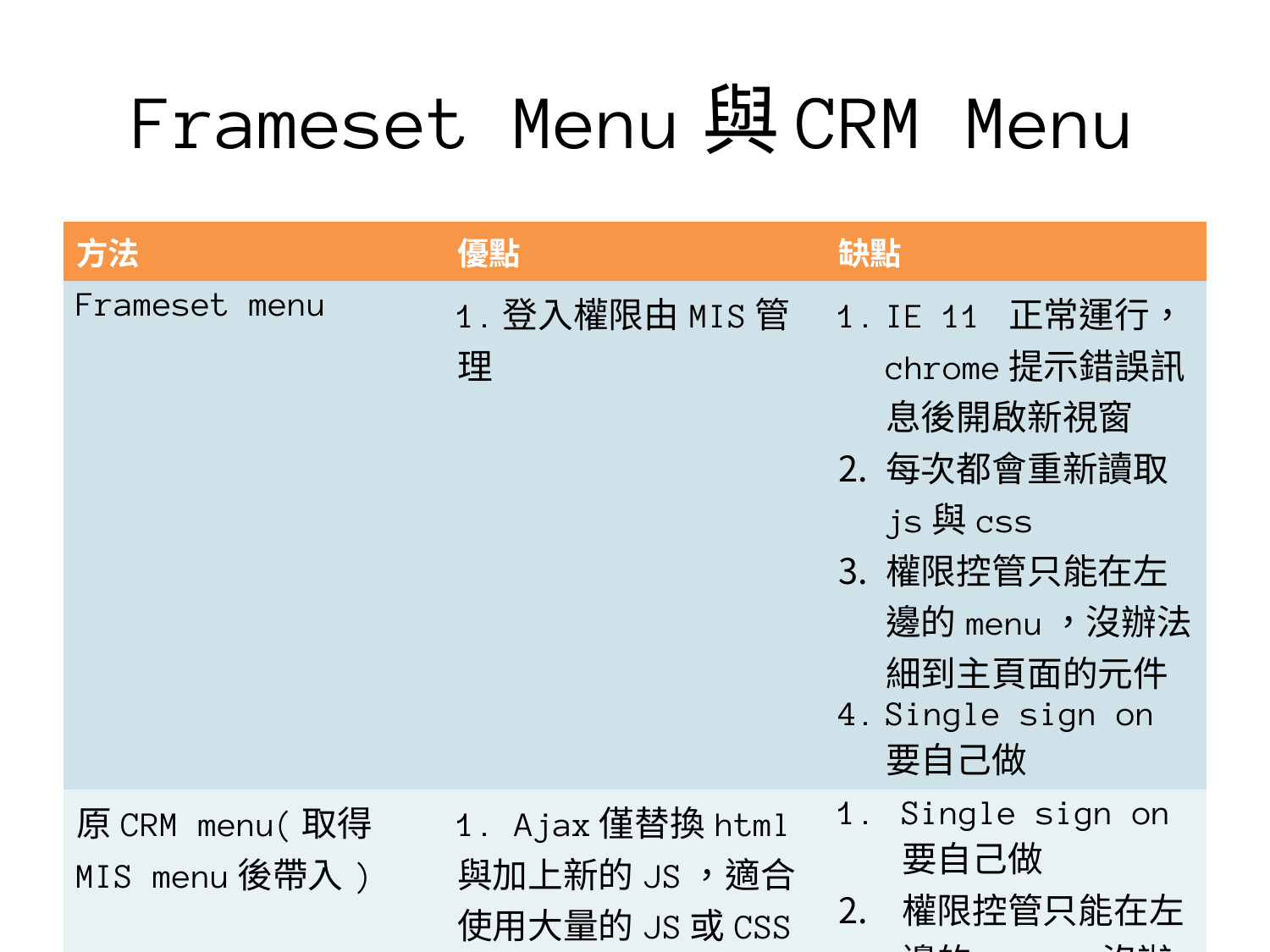

# Frameset Menu與CRM Menu
| 方法 | 優點 | 缺點 |
| --- | --- | --- |
| Frameset menu | 1.登入權限由MIS管理 | IE 11 正常運行，chrome提示錯誤訊息後開啟新視窗 每次都會重新讀取js與css 權限控管只能在左邊的menu，沒辦法細到主頁面的元件 Single sign on要自己做 |
| 原CRM menu(取得MIS menu後帶入) | 1. Ajax僅替換html與加上新的JS，適合使用大量的JS或CSS 2.不會有跨網域的問題 3.使用者體驗比較好 | Single sign on要自己做 權限控管只能在左邊的menu，沒辦法細到主頁面的元件 |